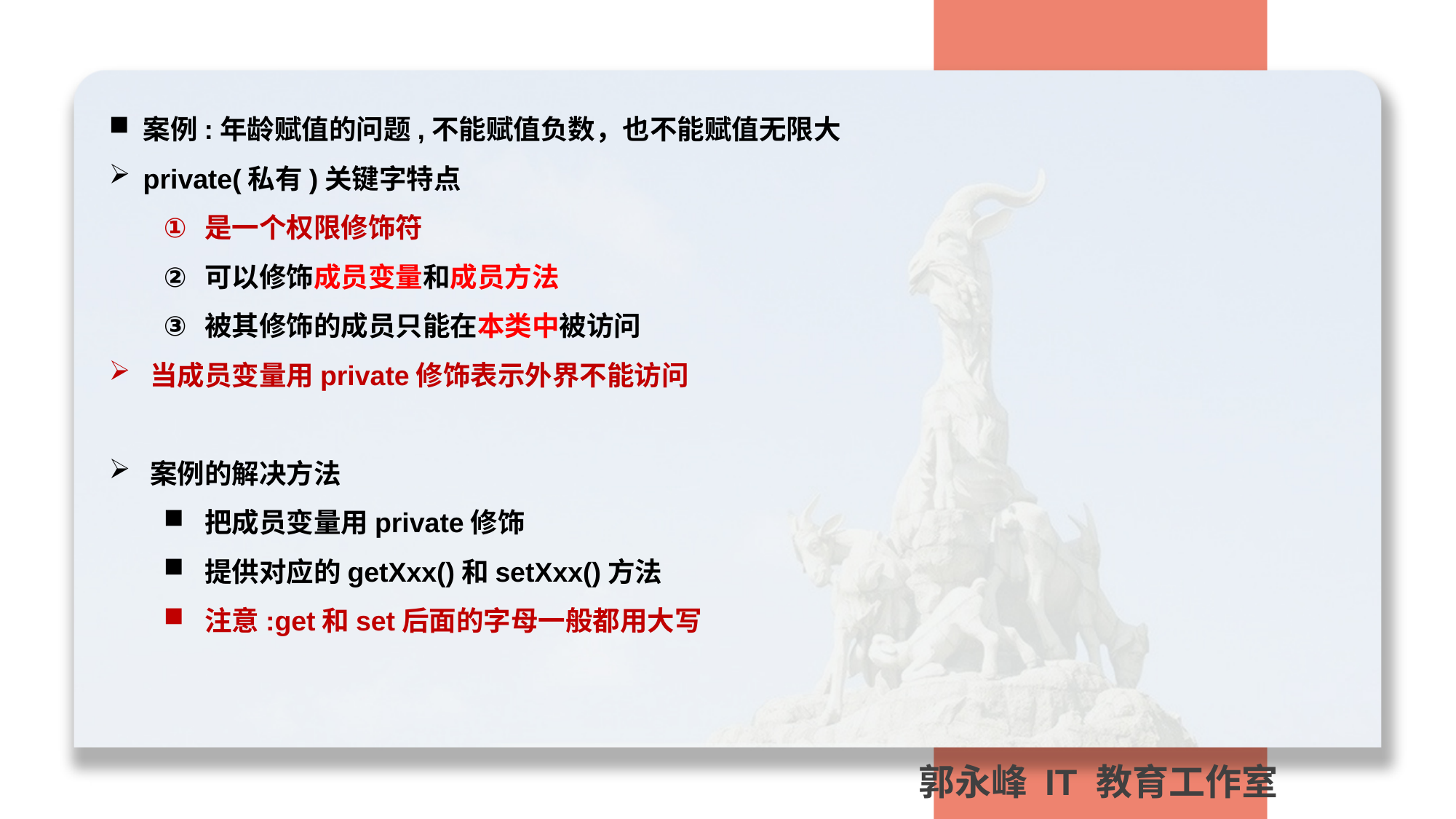

案例:年龄赋值的问题,不能赋值负数，也不能赋值无限大
private(私有)关键字特点
是一个权限修饰符
可以修饰成员变量和成员方法
被其修饰的成员只能在本类中被访问
当成员变量用private修饰表示外界不能访问

案例的解决方法
把成员变量用private修饰
提供对应的getXxx()和setXxx()方法
注意:get和set后面的字母一般都用大写